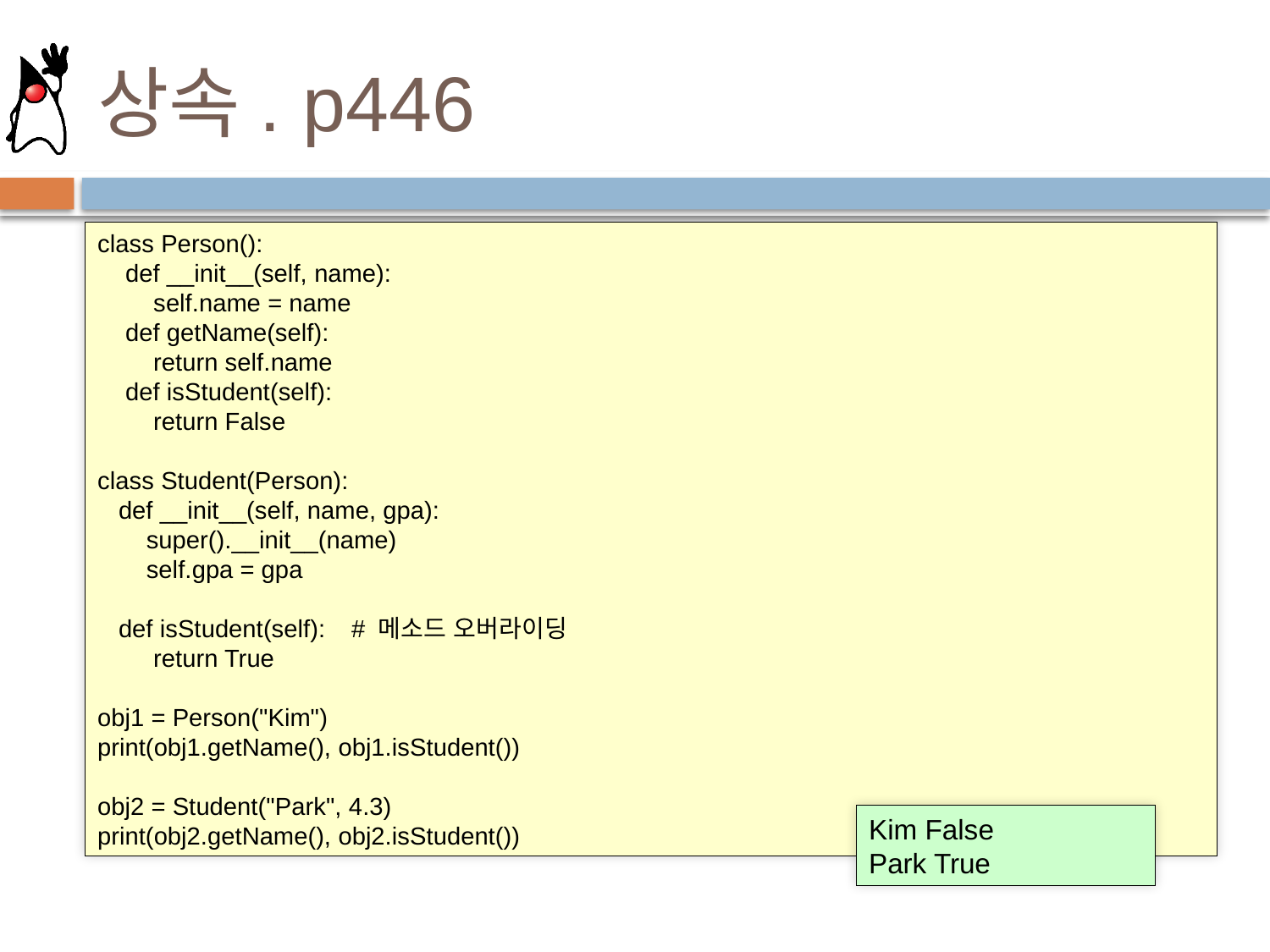

# 상속. p446
class Person():
    def __init__(self, name):
        self.name = name
    def getName(self):
        return self.name
    def isStudent(self):
        return False

class Student(Person):
   def __init__(self, name, gpa):
       super().__init__(name)
       self.gpa = gpa

   def isStudent(self):	# 메소드 오버라이딩
        return True

obj1 = Person("Kim")
print(obj1.getName(), obj1.isStudent())

obj2 = Student("Park", 4.3)
print(obj2.getName(), obj2.isStudent())

Kim False
Park True